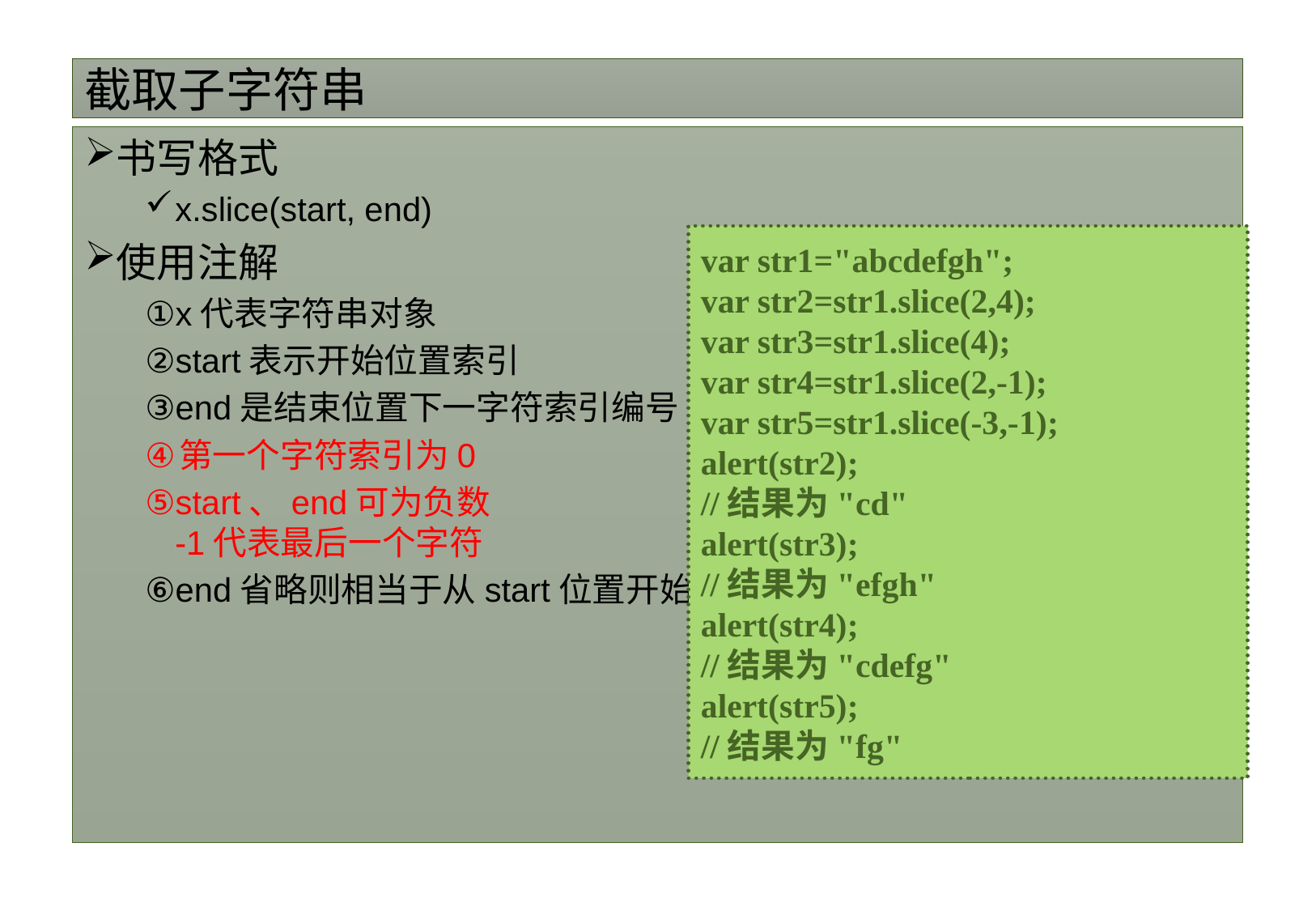

# 截取子字符串
书写格式
x.slice(start, end)
使用注解
x代表字符串对象
start表示开始位置索引
end是结束位置下一字符索引编号
第一个字符索引为0
start、end可为负数
-1代表最后一个字符
end省略则相当于从start位置开始截取以后所有字符
var str1="abcdefgh";
var str2=str1.slice(2,4);
var str3=str1.slice(4);
var str4=str1.slice(2,-1);
var str5=str1.slice(-3,-1);
alert(str2);
//结果为"cd"
alert(str3);
//结果为"efgh"
alert(str4);
//结果为"cdefg"
alert(str5);
//结果为"fg"